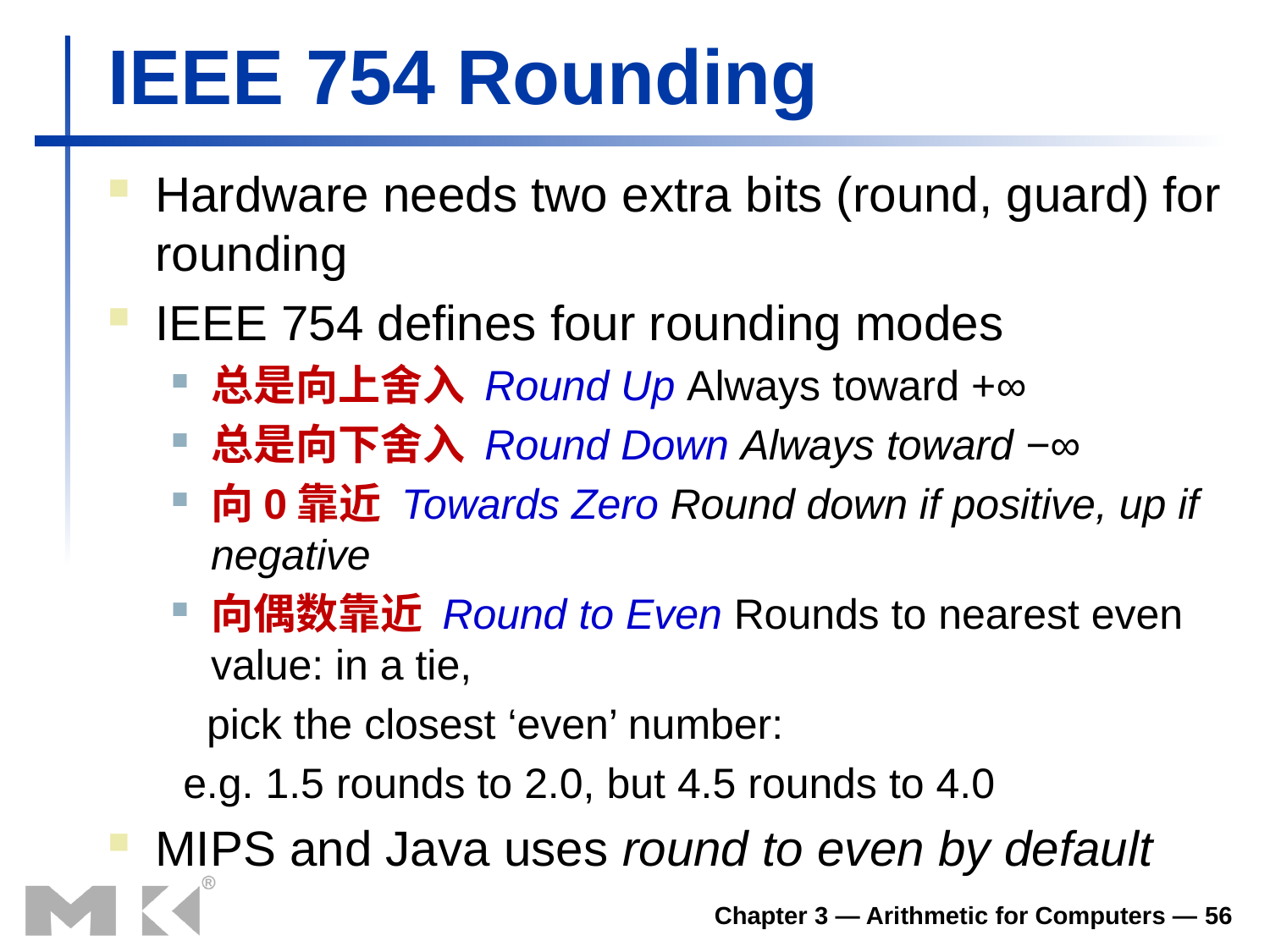

# IEEE 754 Rounding
Hardware needs two extra bits (round, guard) for rounding
IEEE 754 defines four rounding modes
总是向上舍入 Round Up Always toward +∞
总是向下舍入 Round Down Always toward −∞
向0靠近 Towards Zero Round down if positive, up if negative
向偶数靠近 Round to Even Rounds to nearest even value: in a tie,
   pick the closest ‘even’ number:
 e.g. 1.5 rounds to 2.0, but 4.5 rounds to 4.0
MIPS and Java uses round to even by default
Chapter 3 — Arithmetic for Computers — 56